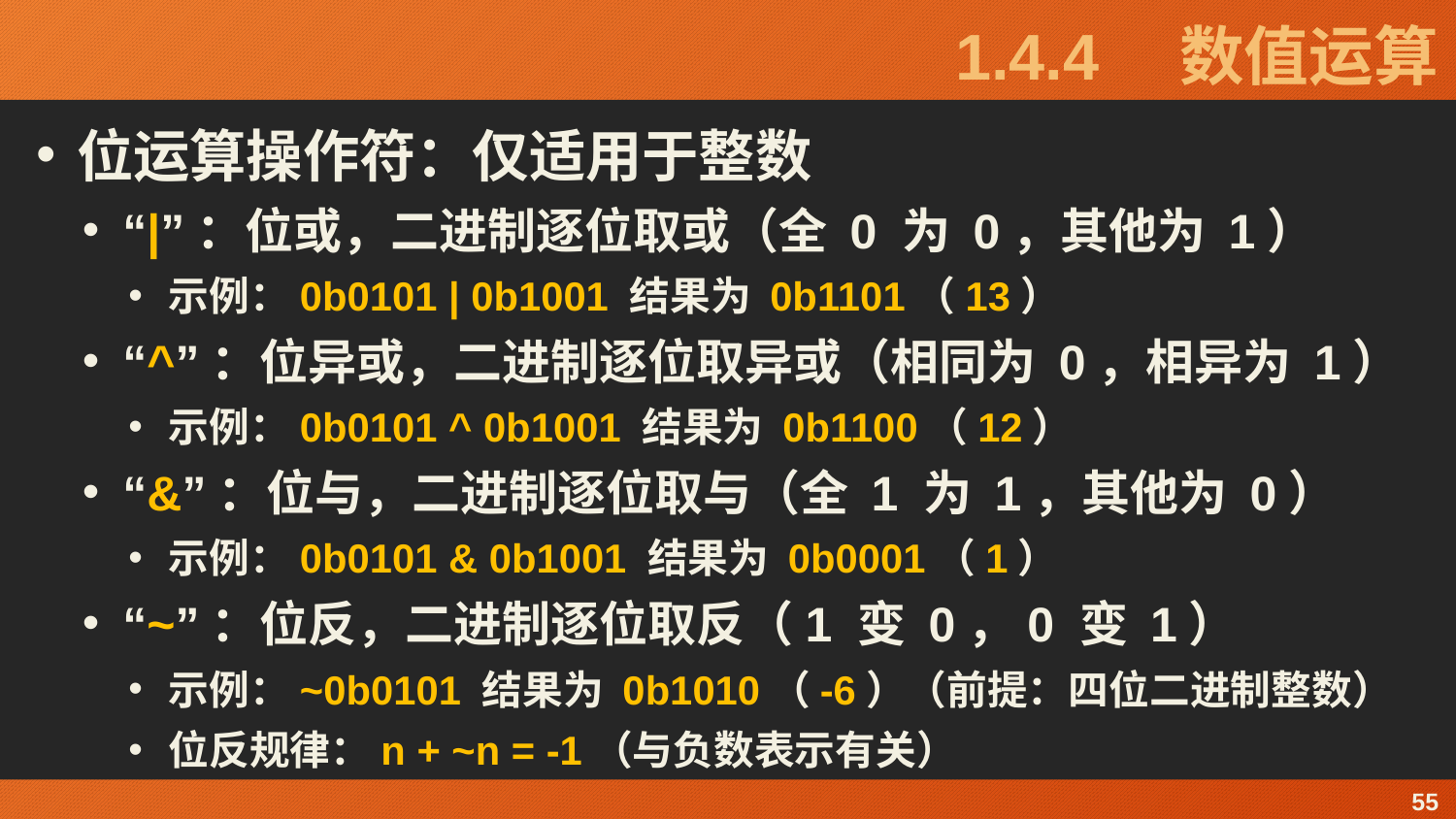

# 1.4.4　数值运算
位运算操作符：仅适用于整数
“|”：位或，二进制逐位取或（全 0 为 0，其他为 1）
示例：0b0101 | 0b1001 结果为 0b1101（13）
“^”：位异或，二进制逐位取异或（相同为 0，相异为 1）
示例：0b0101 ^ 0b1001 结果为 0b1100（12）
“&”：位与，二进制逐位取与（全 1 为 1，其他为 0）
示例：0b0101 & 0b1001 结果为 0b0001（1）
“~”：位反，二进制逐位取反（1 变 0，0 变 1）
示例：~0b0101 结果为 0b1010（-6）（前提：四位二进制整数）
位反规律：n + ~n = -1（与负数表示有关）
55